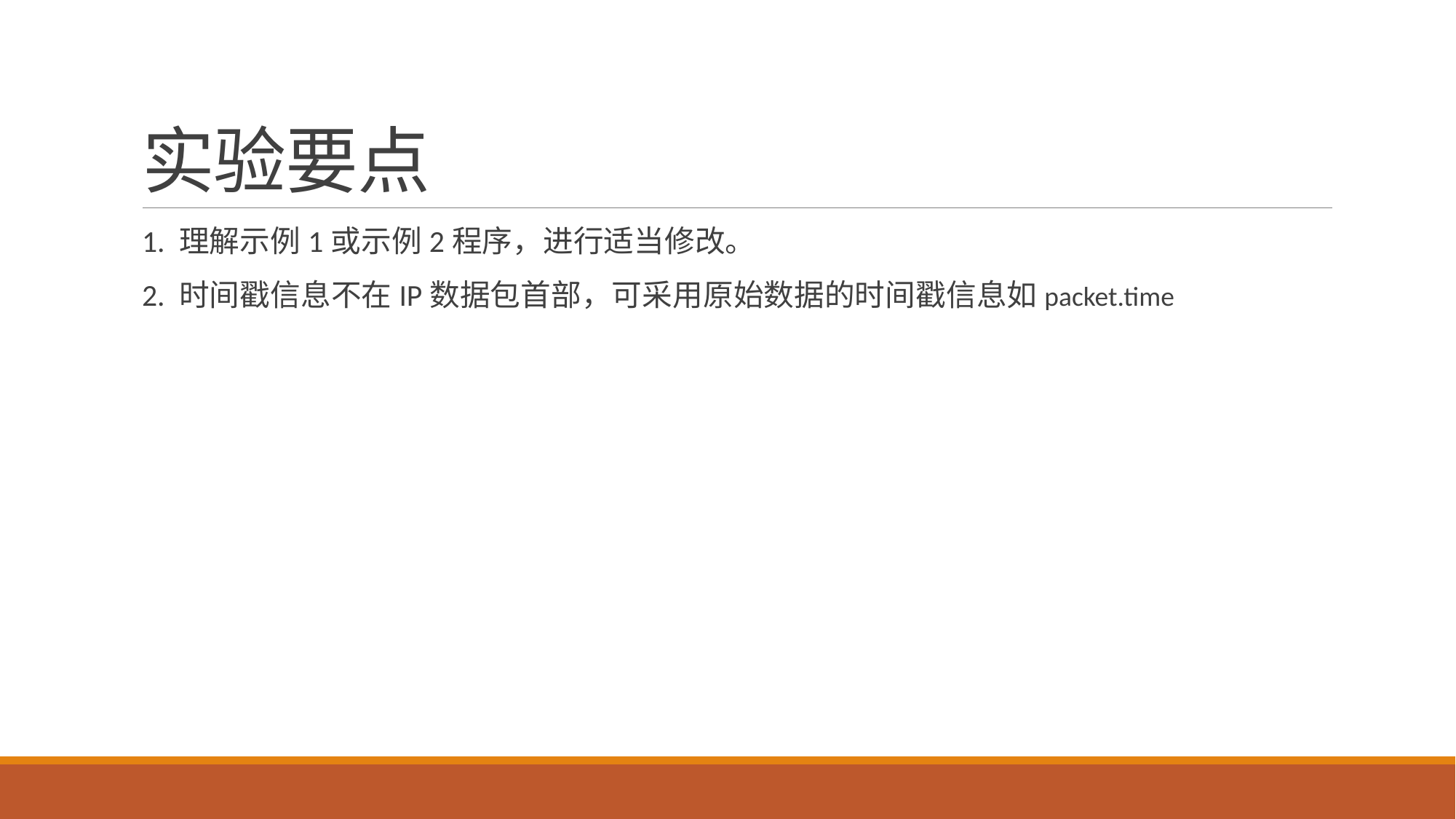

# 实验要点
1. 理解示例1或示例2程序，进行适当修改。
2. 时间戳信息不在IP数据包首部，可采用原始数据的时间戳信息如packet.time